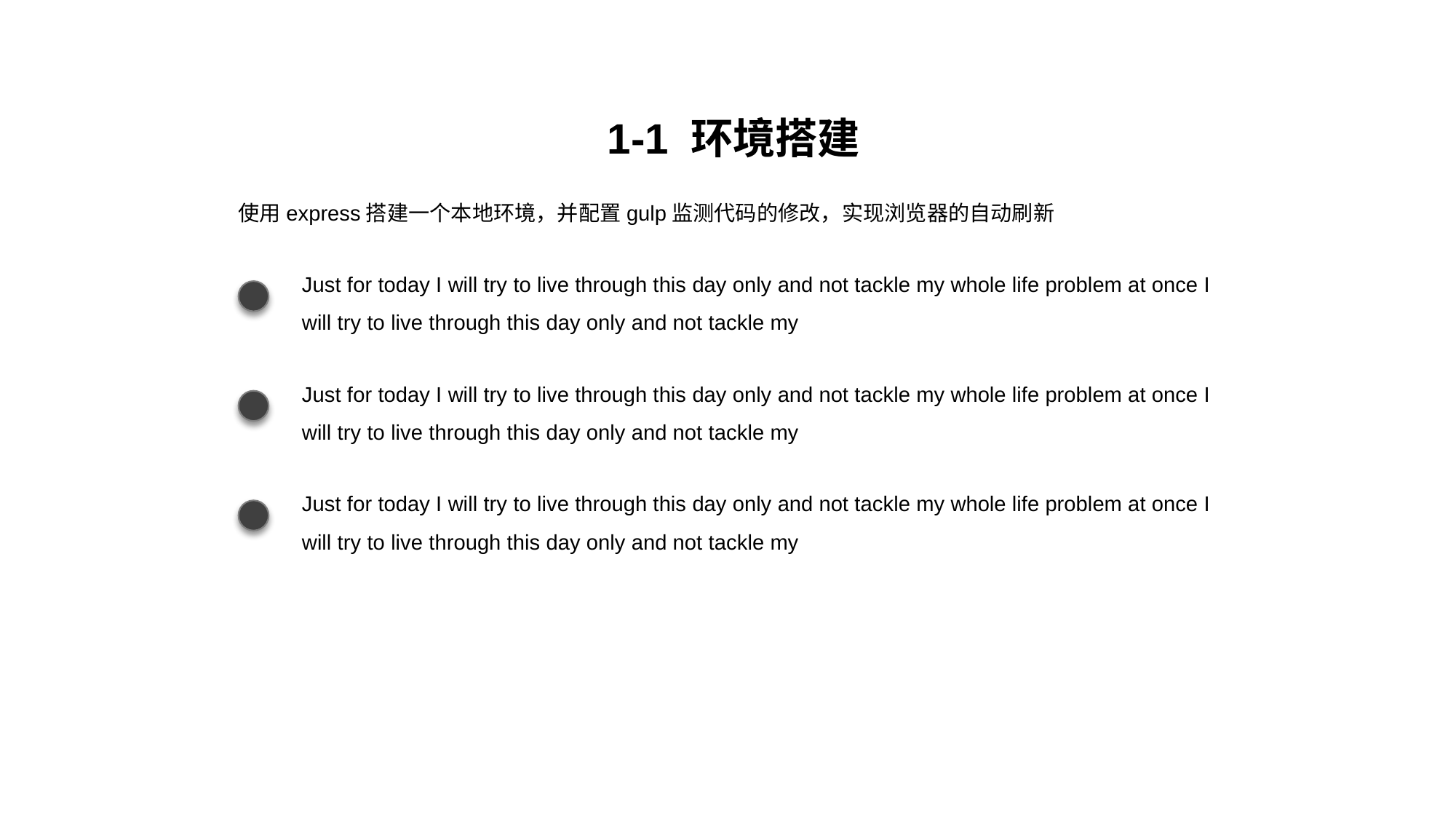

1-1 环境搭建
使用express搭建一个本地环境，并配置gulp监测代码的修改，实现浏览器的自动刷新
Just for today I will try to live through this day only and not tackle my whole life problem at once I will try to live through this day only and not tackle my

Just for today I will try to live through this day only and not tackle my whole life problem at once I will try to live through this day only and not tackle my

Just for today I will try to live through this day only and not tackle my whole life problem at once I will try to live through this day only and not tackle my